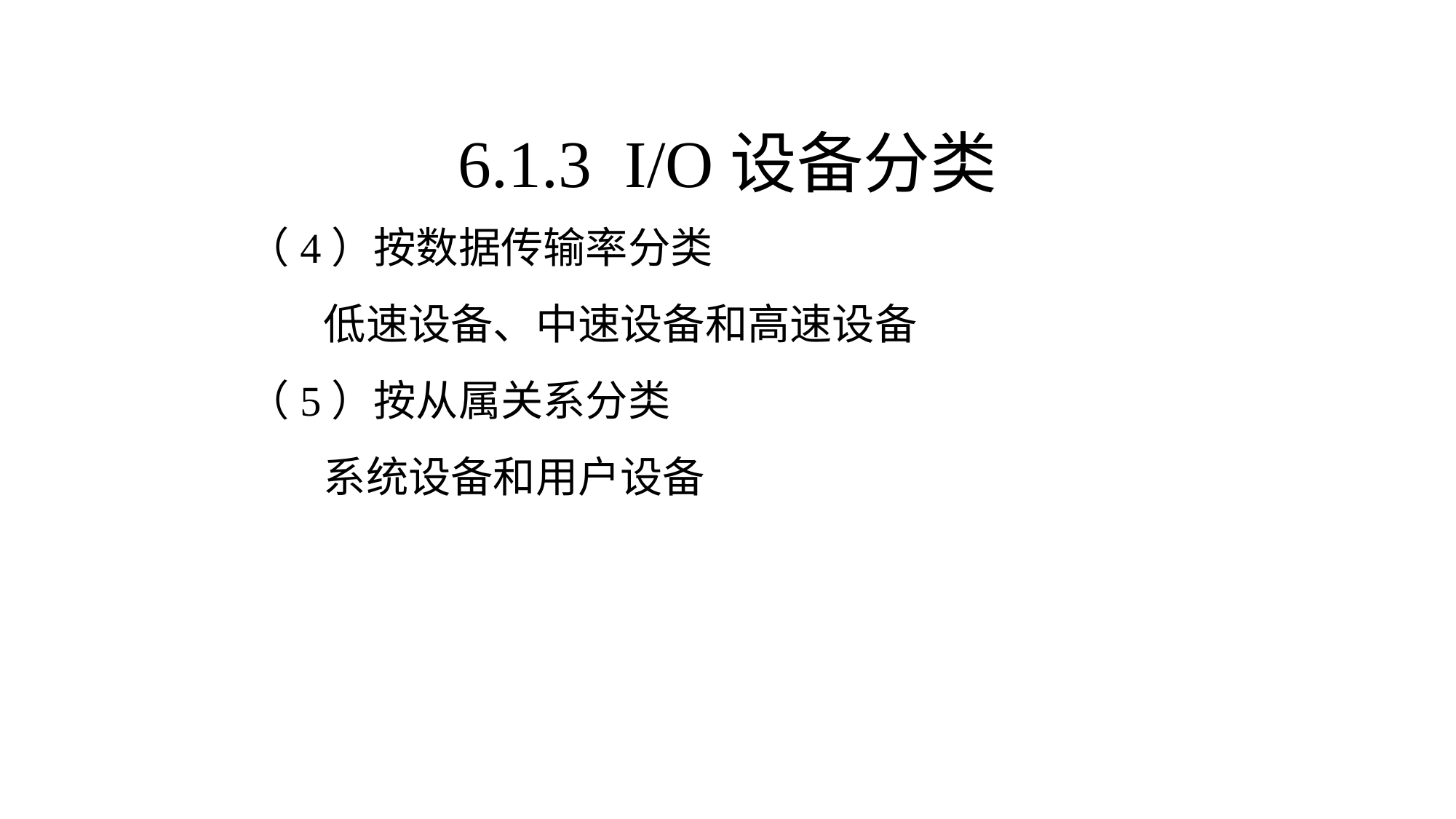

6.1.3  I/O设备分类
（4）按数据传输率分类
       低速设备、中速设备和高速设备
（5）按从属关系分类
       系统设备和用户设备

9